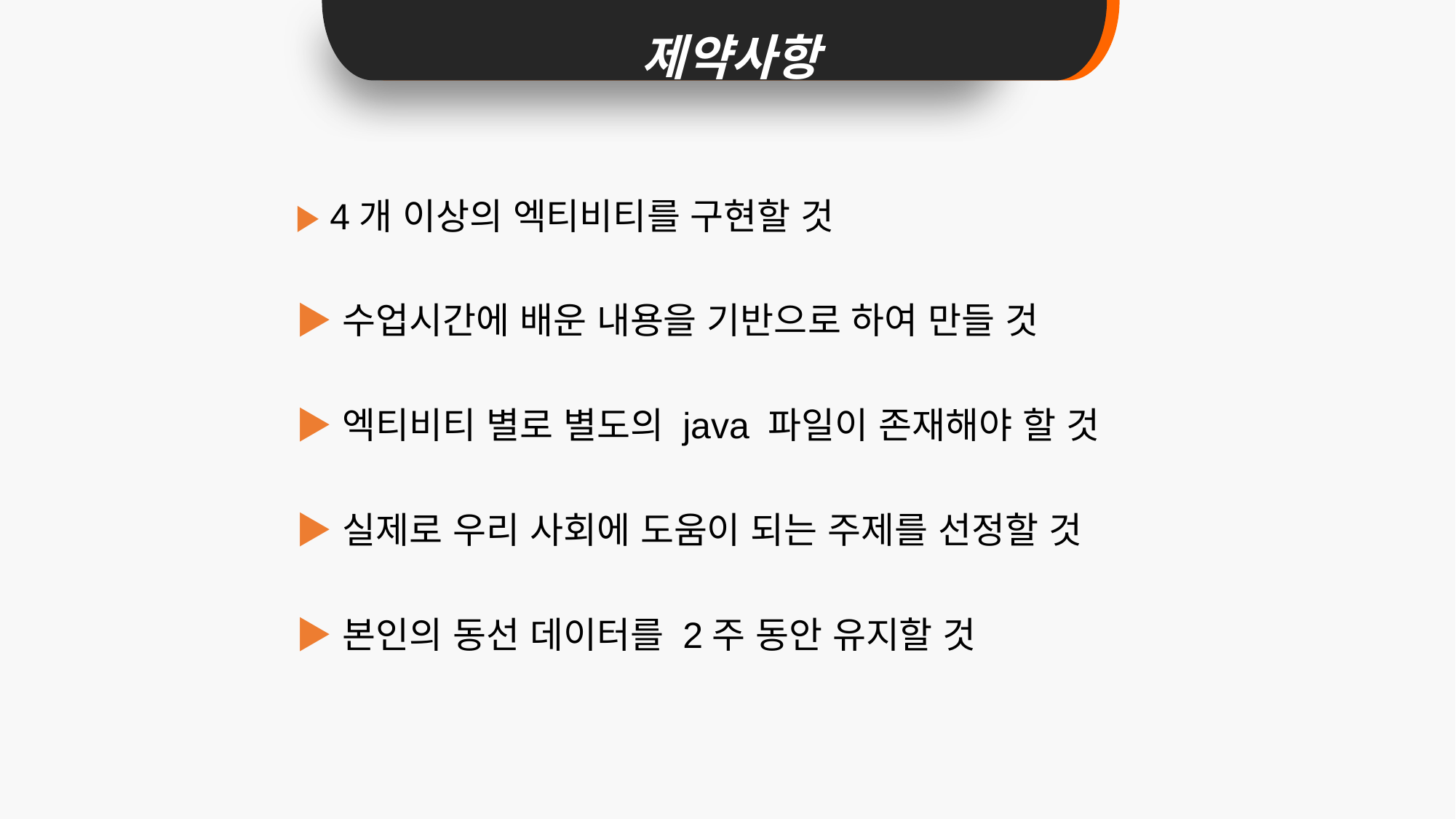

제약사항

# ▶ 4개 이상의 엑티비티를 구현할 것 ▶ 수업시간에 배운 내용을 기반으로 하여 만들 것 ▶ 엑티비티 별로 별도의 java 파일이 존재해야 할 것 ▶ 실제로 우리 사회에 도움이 되는 주제를 선정할 것 ▶ 본인의 동선 데이터를 2주 동안 유지할 것